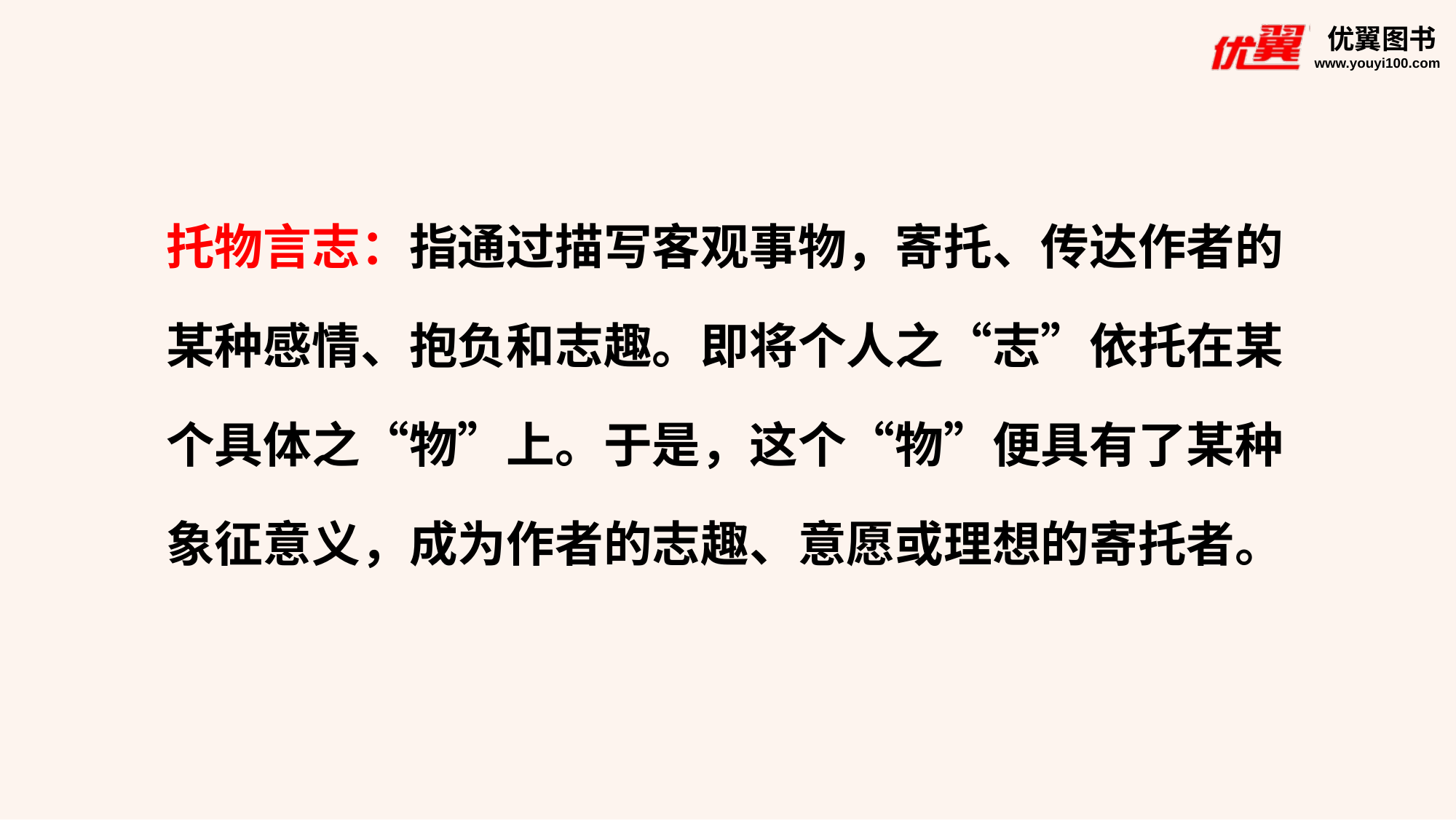

托物言志：指通过描写客观事物，寄托、传达作者的某种感情、抱负和志趣。即将个人之“志”依托在某个具体之“物”上。于是，这个“物”便具有了某种象征意义，成为作者的志趣、意愿或理想的寄托者。